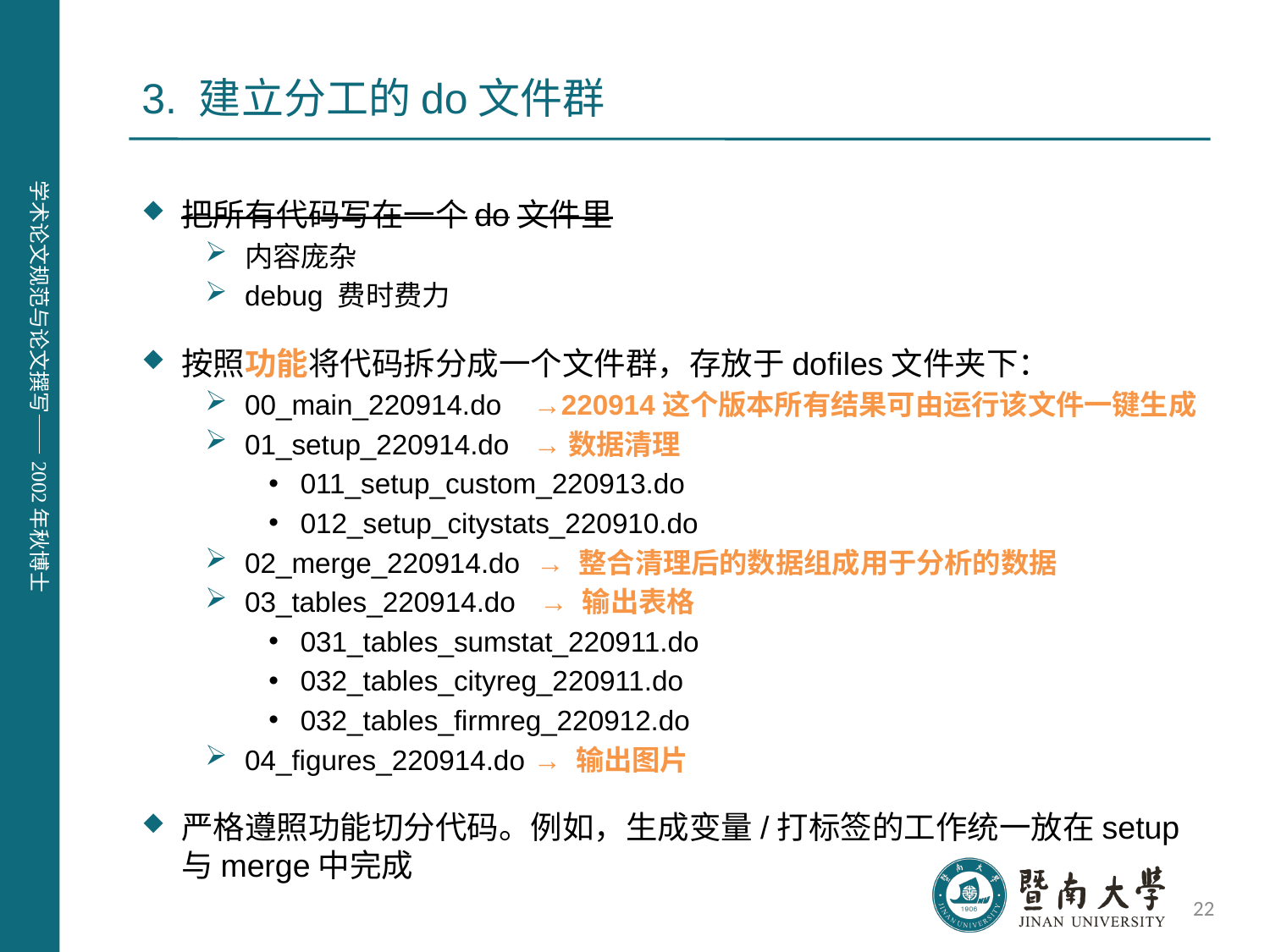

# 3. 建立分工的do文件群
把所有代码写在一个do文件里
内容庞杂
debug 费时费力
按照功能将代码拆分成一个文件群，存放于dofiles文件夹下：
00_main_220914.do    →220914这个版本所有结果可由运行该文件一键生成
01_setup_220914.do   →数据清理
011_setup_custom_220913.do
012_setup_citystats_220910.do
02_merge_220914.do  → 整合清理后的数据组成用于分析的数据
03_tables_220914.do   → 输出表格
031_tables_sumstat_220911.do
032_tables_cityreg_220911.do
032_tables_firmreg_220912.do
04_figures_220914.do → 输出图片
严格遵照功能切分代码。例如，生成变量/打标签的工作统一放在setup与merge中完成

22